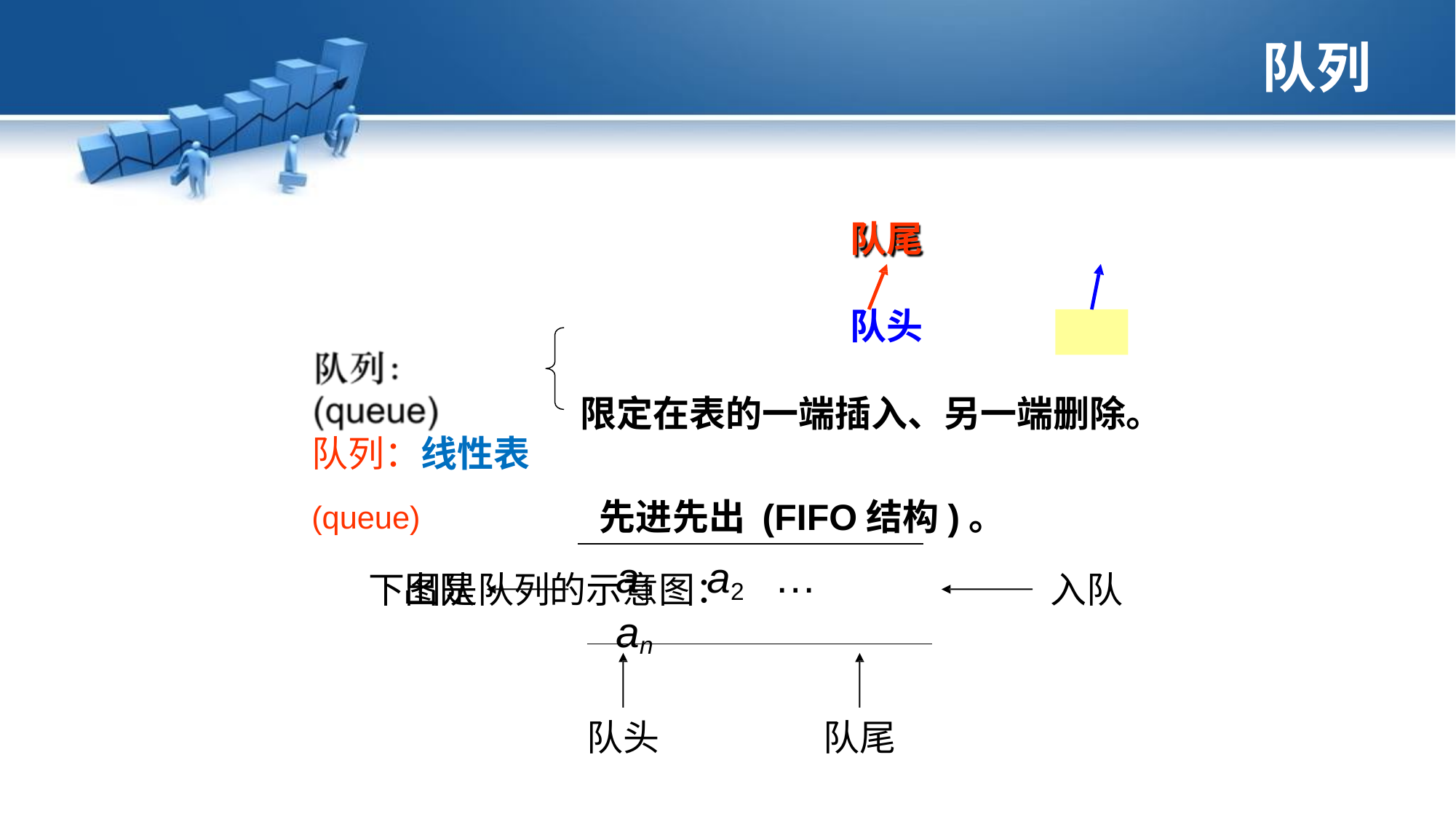

# 队列

队尾	队头

限定在表的一端插入、另一端删除。
队列：线性表
(queue)	先进先出 (FIFO结构)。
下图是队列的示意图：

a1	a2	…	an
出队
入队

队头
队尾